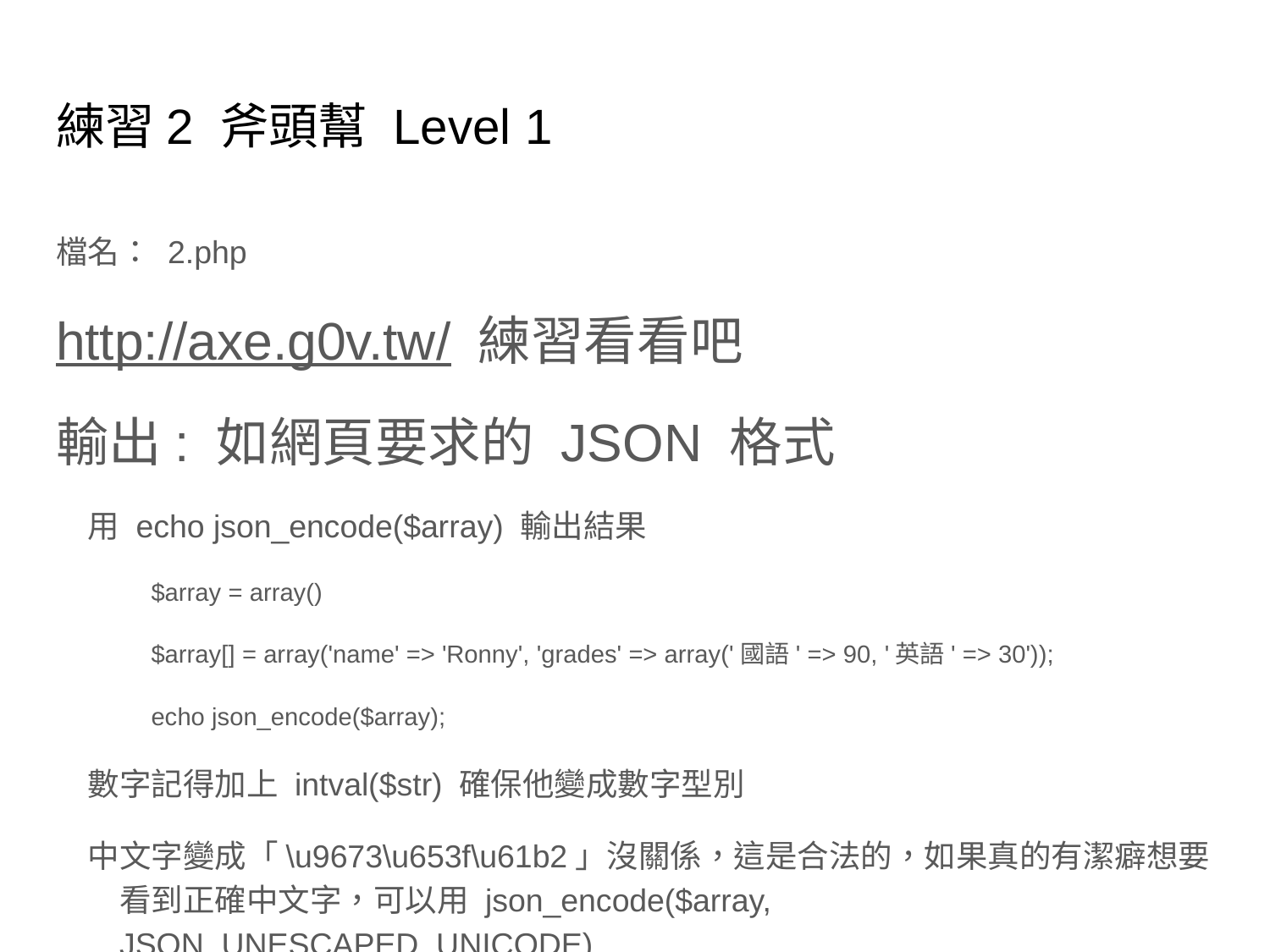

# 練習2 斧頭幫 Level 1
檔名： 2.php
http://axe.g0v.tw/ 練習看看吧
輸出: 如網頁要求的 JSON 格式
用 echo json_encode($array) 輸出結果
$array = array()
$array[] = array('name' => 'Ronny', 'grades' => array('國語' => 90, '英語' => 30'));
echo json_encode($array);
數字記得加上 intval($str) 確保他變成數字型別
中文字變成「\u9673\u653f\u61b2」沒關係，這是合法的，如果真的有潔癖想要看到正確中文字，可以用 json_encode($array, JSON_UNESCAPED_UNICODE)